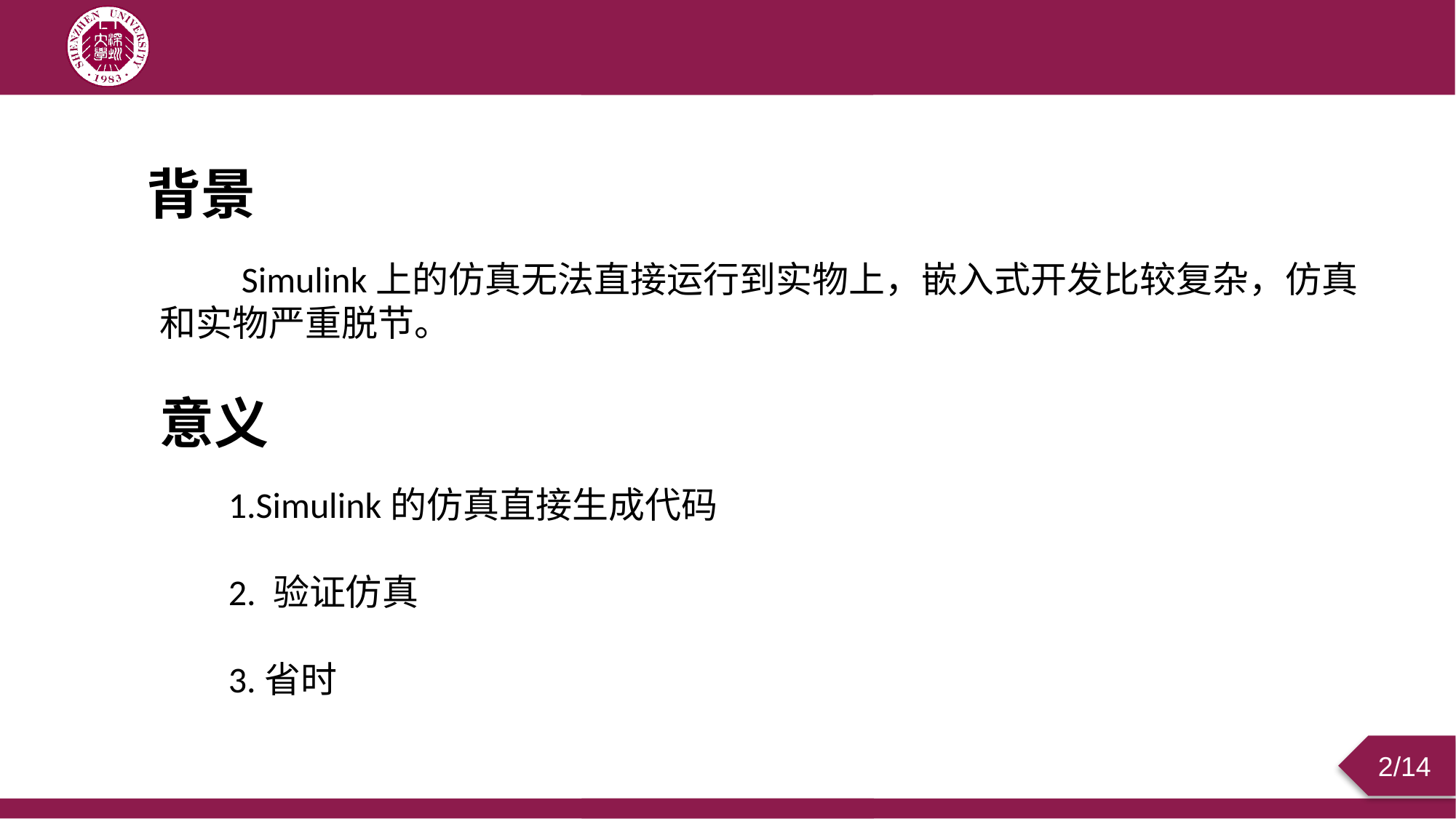

背景
          Simulink上的仿真无法直接运行到实物上，嵌入式开发比较复杂，仿真和实物严重脱节。

意义
          1.Simulink的仿真直接生成代码

          2. 验证仿真

          3.省时

2/14